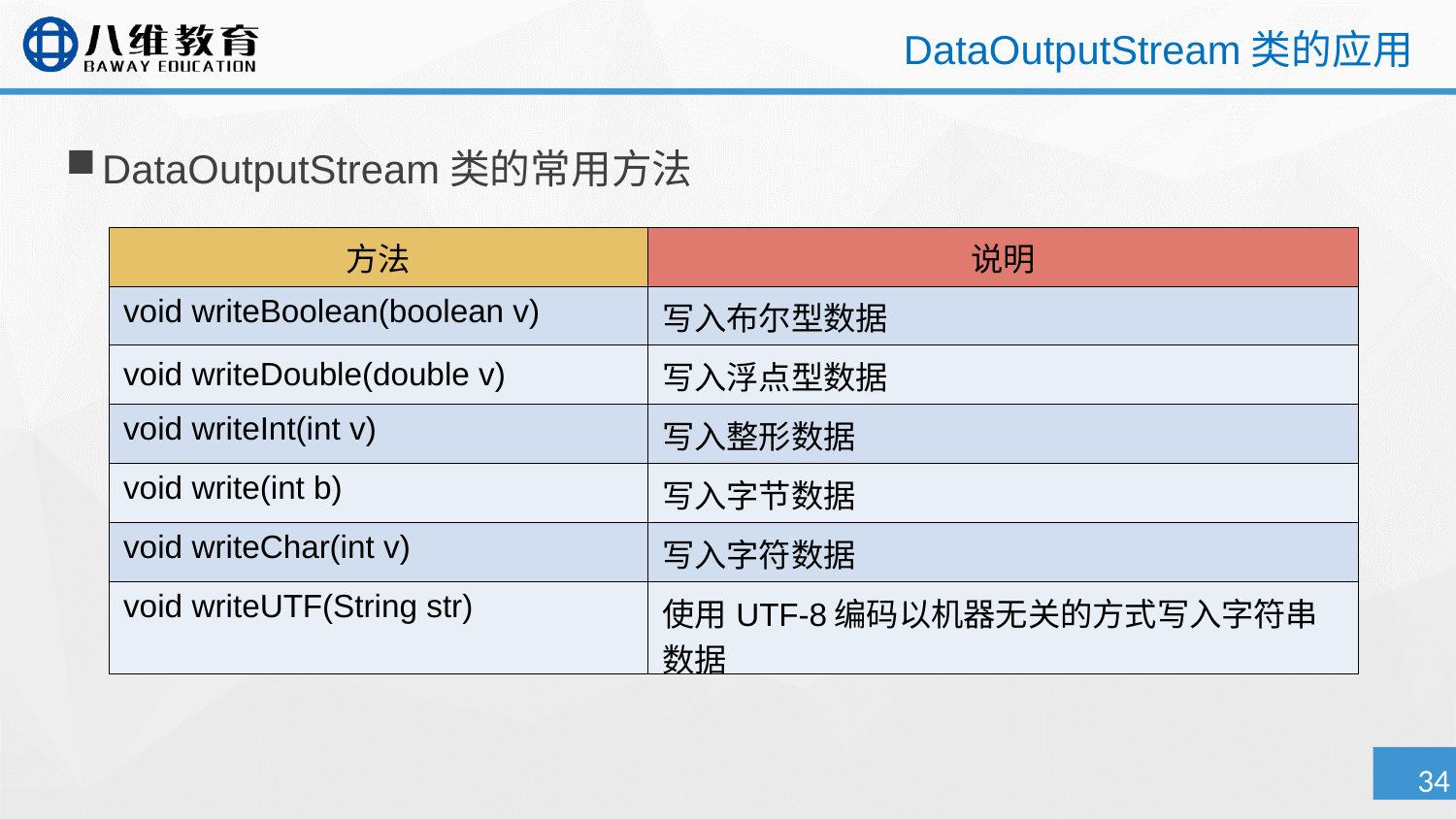

# DataOutputStream类的应用
DataOutputStream类的常用方法
| 方法 | 说明 |
| --- | --- |
| void writeBoolean(boolean v) | 写入布尔型数据 |
| void writeDouble(double v) | 写入浮点型数据 |
| void writeInt(int v) | 写入整形数据 |
| void write(int b) | 写入字节数据 |
| void writeChar(int v) | 写入字符数据 |
| void writeUTF(String str) | 使用UTF-8编码以机器无关的方式写入字符串数据 |